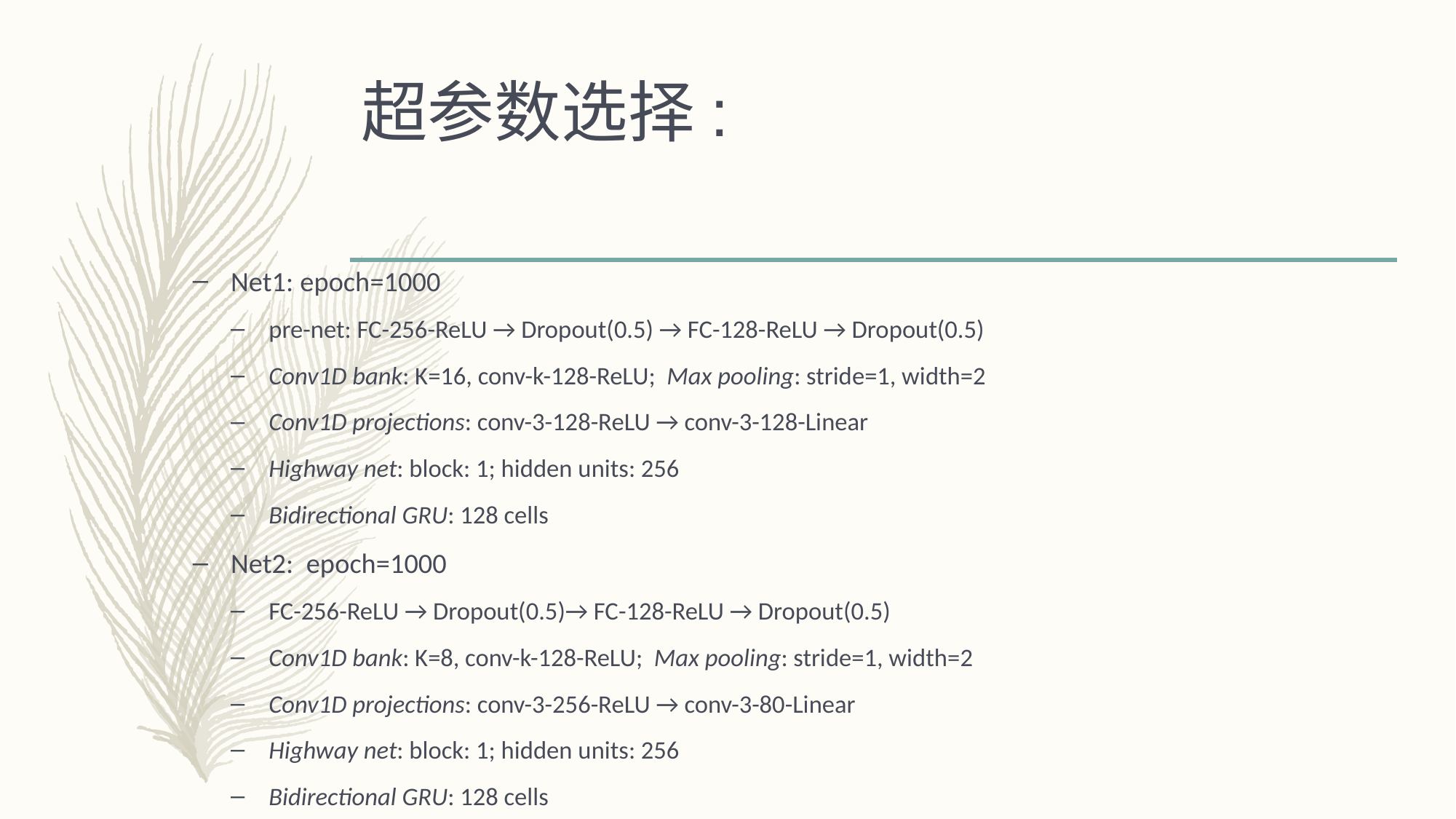

# 超参数选择:
Net1: epoch=1000
pre-net: FC-256-ReLU → Dropout(0.5) → FC-128-ReLU → Dropout(0.5)
Conv1D bank: K=16, conv-k-128-ReLU;  Max pooling: stride=1, width=2
Conv1D projections: conv-3-128-ReLU → conv-3-128-Linear
Highway net: block: 1; hidden units: 256
Bidirectional GRU: 128 cells
Net2:  epoch=1000
FC-256-ReLU → Dropout(0.5)→ FC-128-ReLU → Dropout(0.5)
Conv1D bank: K=8, conv-k-128-ReLU;  Max pooling: stride=1, width=2
Conv1D projections: conv-3-256-ReLU → conv-3-80-Linear
Highway net: block: 1; hidden units: 256
Bidirectional GRU: 128 cells